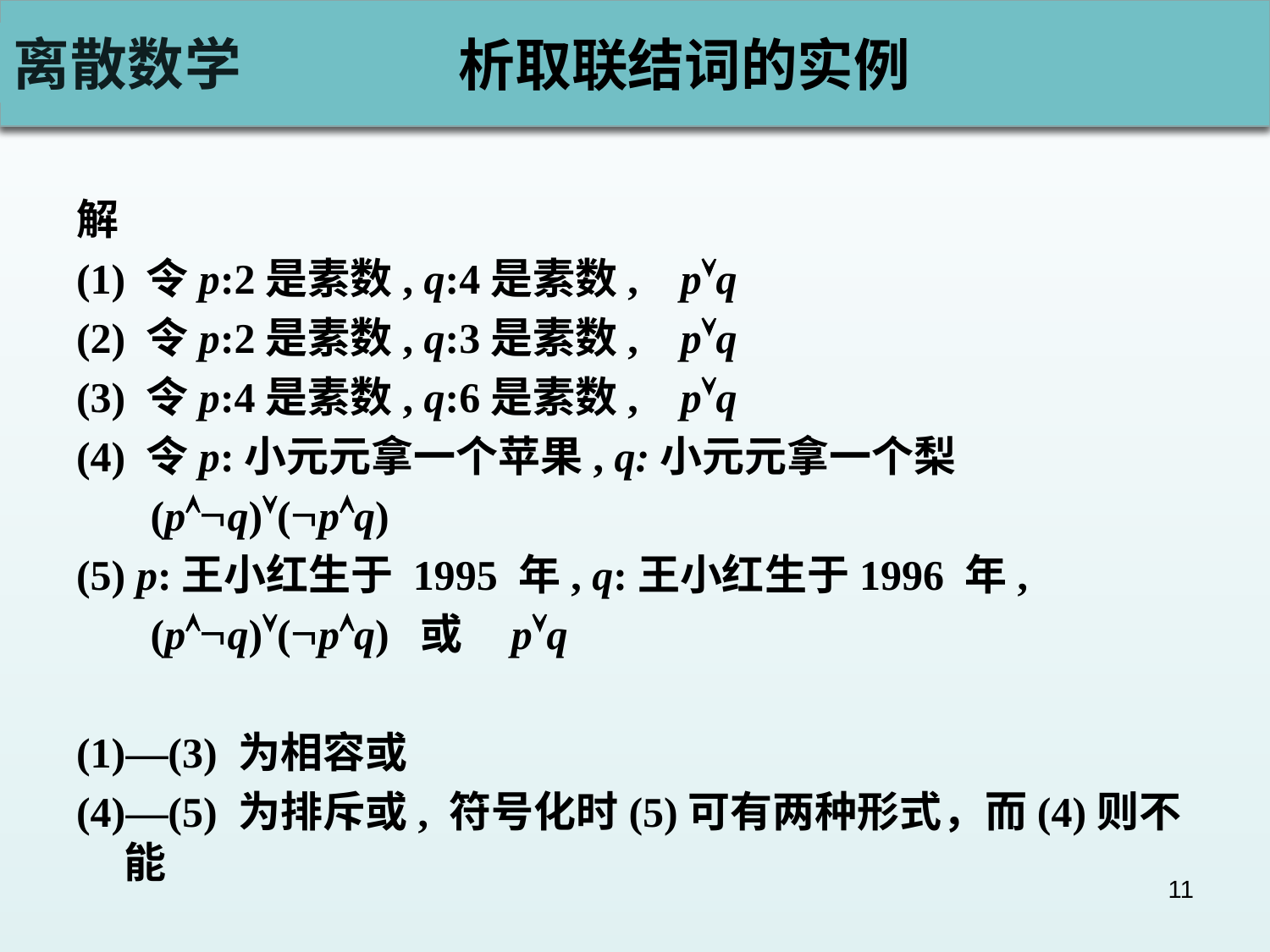

# 析取联结词的实例
解
(1) 令p:2是素数, q:4是素数,    p∨q
(2) 令p:2是素数, q:3是素数,    p∨q
(3) 令p:4是素数, q:6是素数,    p∨q
(4) 令p:小元元拿一个苹果, q:小元元拿一个梨
       (p∧¬q)∨(¬p∧q)
(5) p:王小红生于 1995 年, q:王小红生于1996 年,
       (p∧¬q)∨(¬p∧q)  或    p∨q

(1)—(3) 为相容或
(4)—(5) 为排斥或, 符号化时(5)可有两种形式，而(4)则不能
11